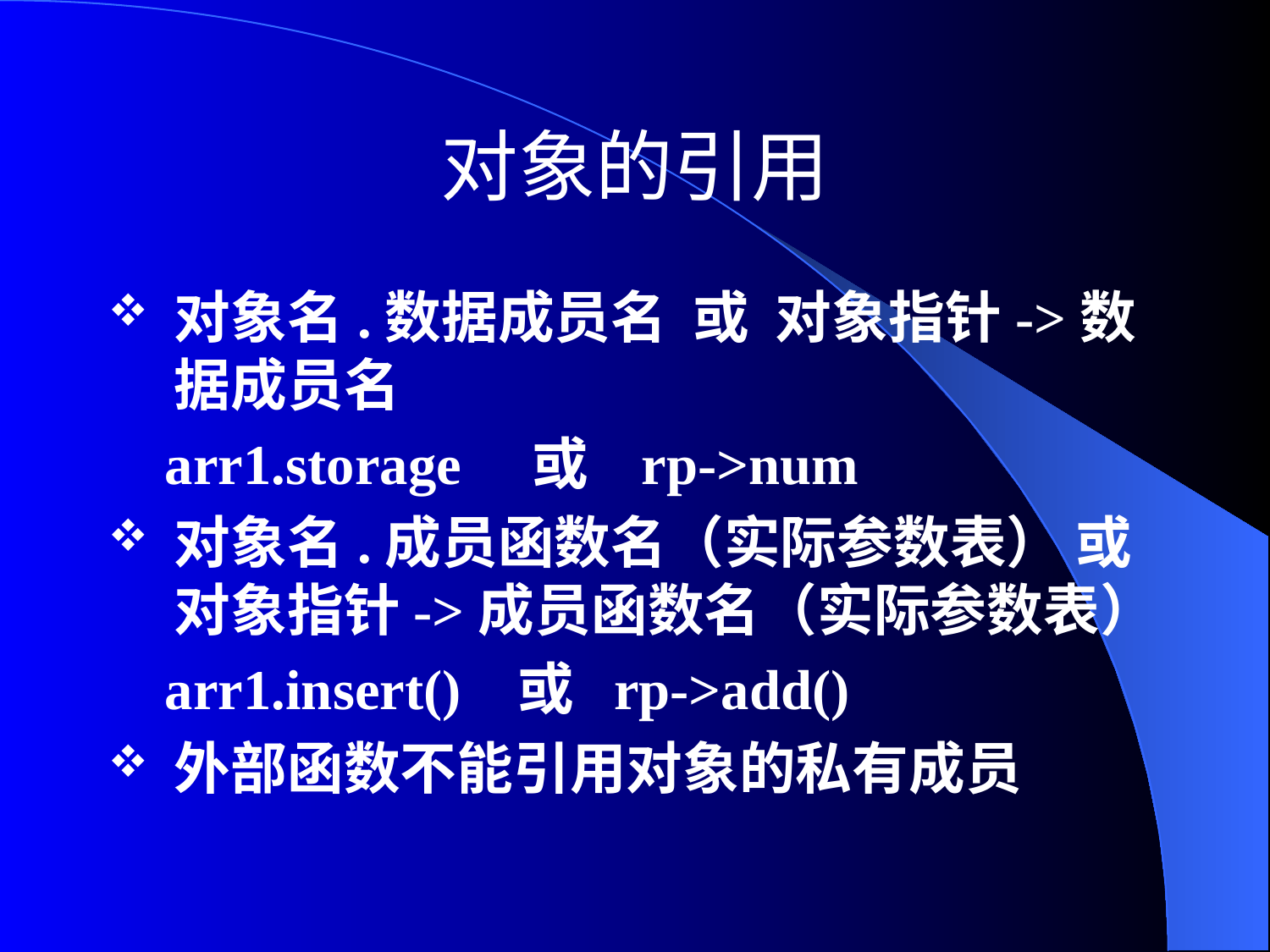

# 对象的引用
对象名.数据成员名  或  对象指针->数据成员名
    arr1.storage    或   rp->num
对象名.成员函数名（实际参数表） 或对象指针->成员函数名（实际参数表）
    arr1.insert()   或  rp->add()
外部函数不能引用对象的私有成员